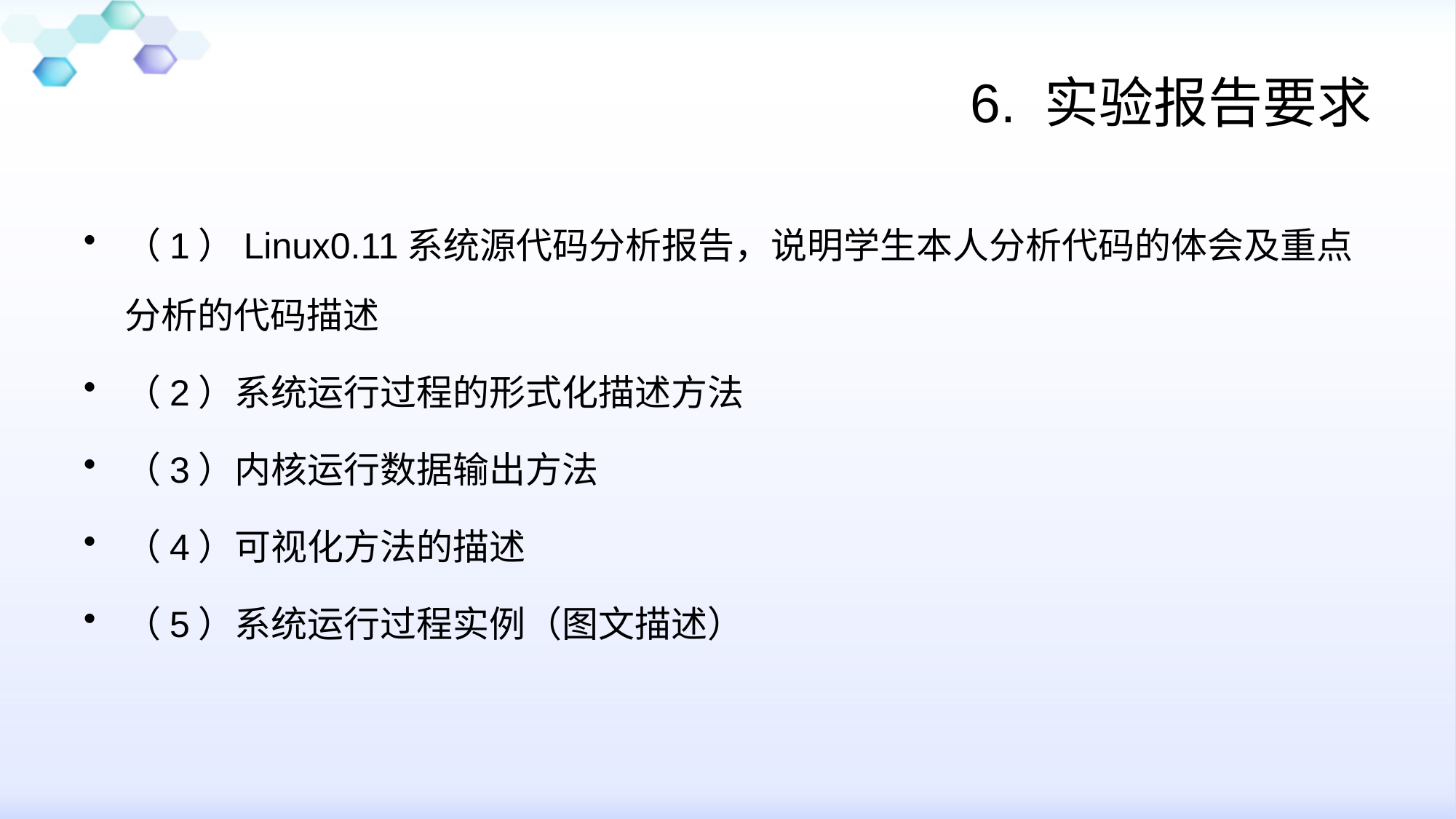

# 6. 实验报告要求
（1）Linux0.11系统源代码分析报告，说明学生本人分析代码的体会及重点分析的代码描述
（2）系统运行过程的形式化描述方法
（3）内核运行数据输出方法
（4）可视化方法的描述
（5）系统运行过程实例（图文描述）